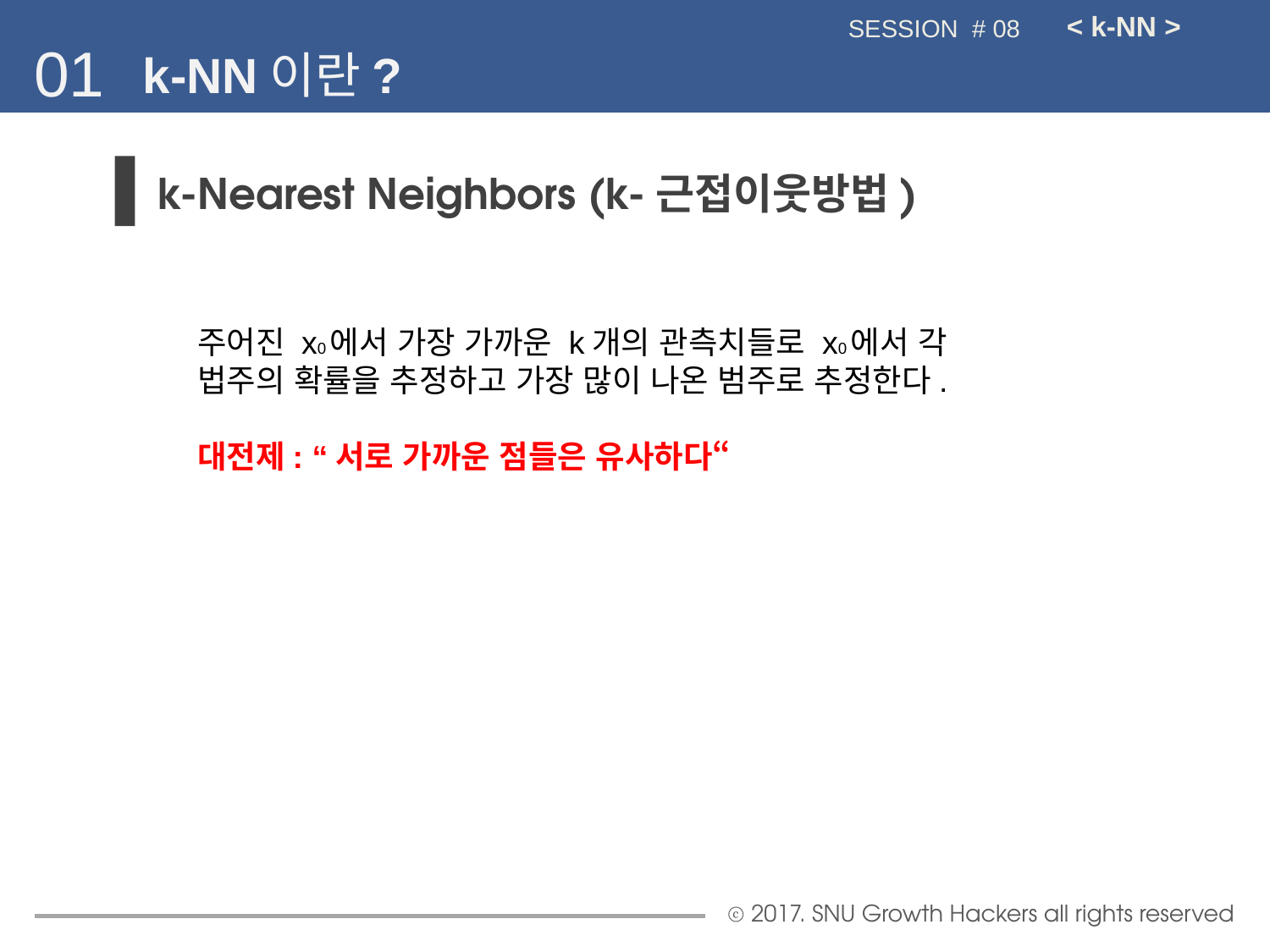

< k-NN >
SESSION  # 08
01
k-NN이란?

k-Nearest Neighbors (k-근접이웃방법)
주어진 x0에서 가장 가까운 k개의 관측치들로 x0에서 각 법주의 확률을 추정하고 가장 많이 나온 범주로 추정한다.

대전제: “서로 가까운 점들은 유사하다“
ⓒ 2017. SNU Growth Hackers all rights reserved